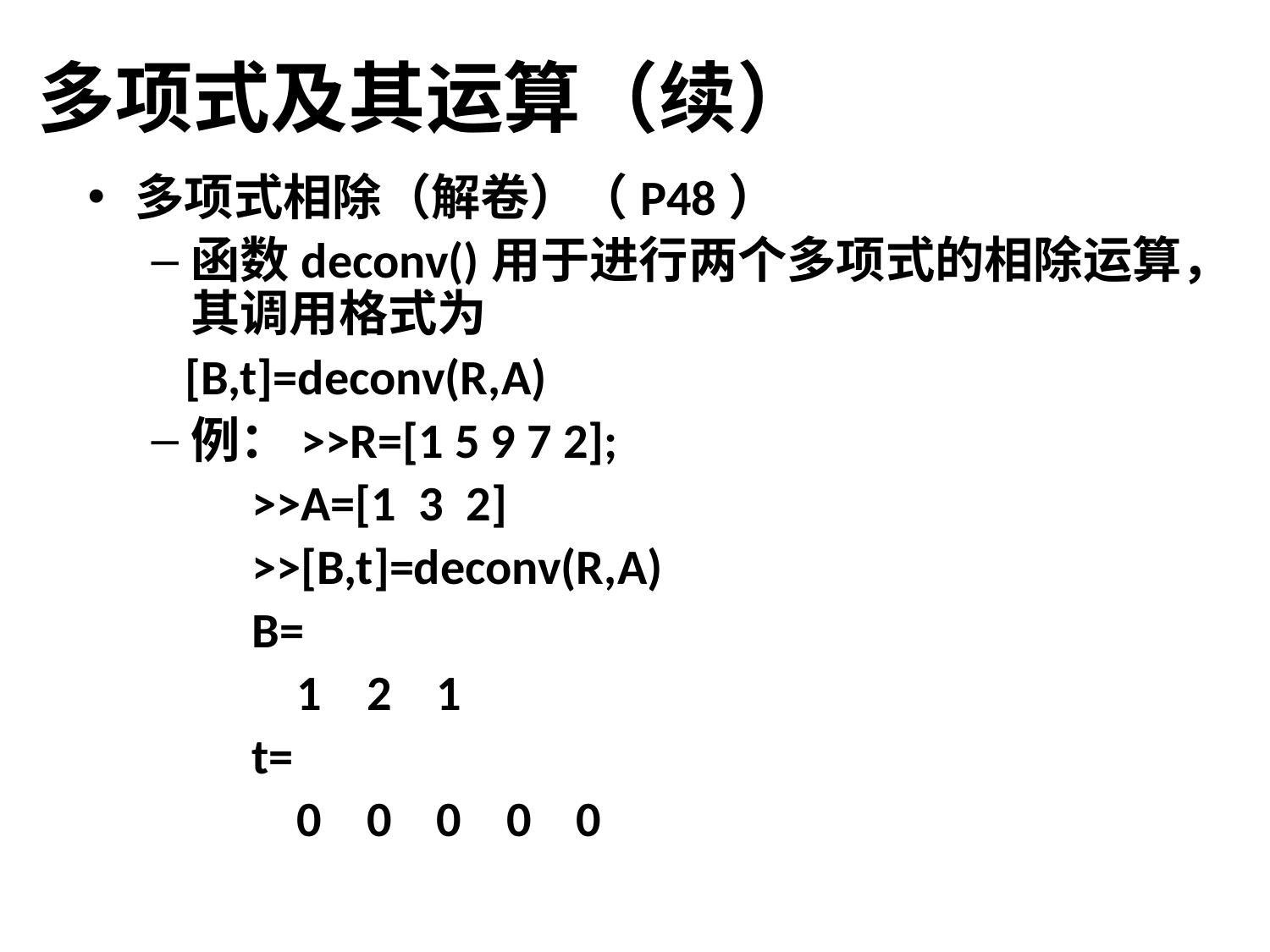

# 多项式及其运算（续）
多项式相除（解卷）（P48）
函数deconv()用于进行两个多项式的相除运算，其调用格式为
   [B,t]=deconv(R,A)
例：>>R=[1 5 9 7 2];
         >>A=[1  3  2]
         >>[B,t]=deconv(R,A)
         B=
             1    2    1
         t=
             0    0    0    0    0